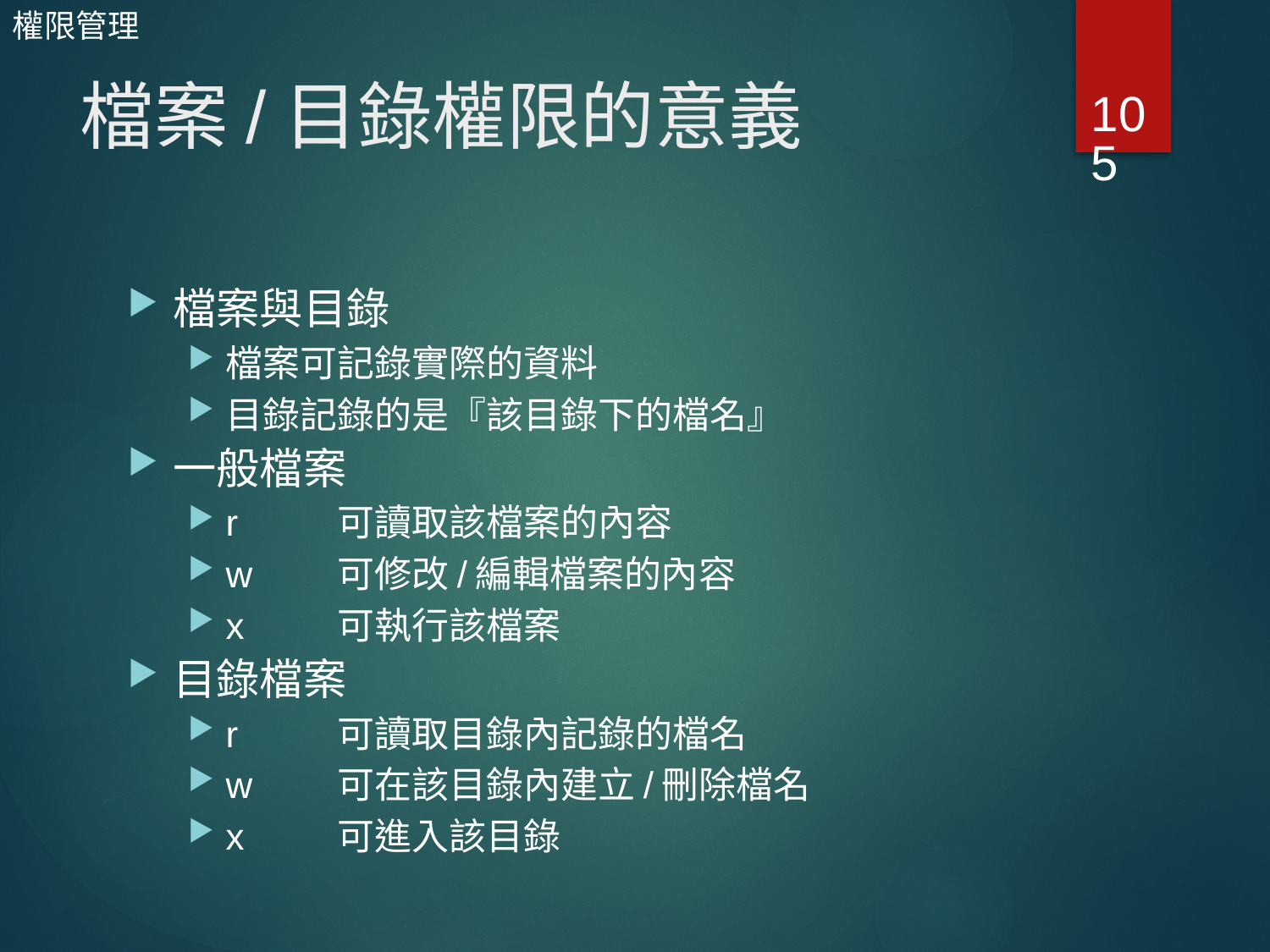

權限管理
105
# 檔案/目錄權限的意義
檔案與目錄
檔案可記錄實際的資料
目錄記錄的是『該目錄下的檔名』
一般檔案
r		可讀取該檔案的內容
w	可修改/編輯檔案的內容
x		可執行該檔案
目錄檔案
r		可讀取目錄內記錄的檔名
w	可在該目錄內建立/刪除檔名
x		可進入該目錄